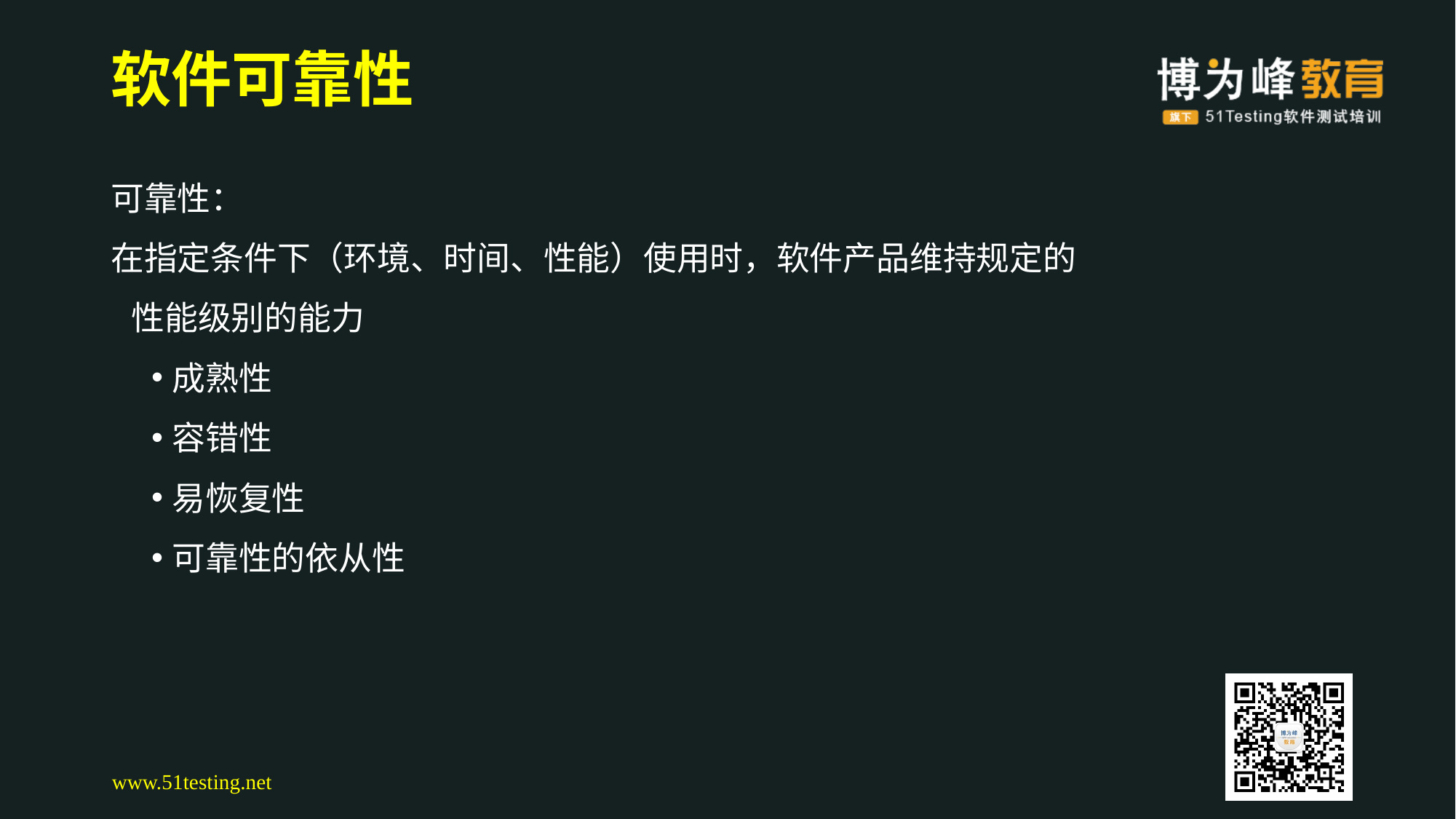

# 软件可靠性
可靠性：
在指定条件下（环境、时间、性能）使用时，软件产品维持规定的性能级别的能力
成熟性
容错性
易恢复性
可靠性的依从性